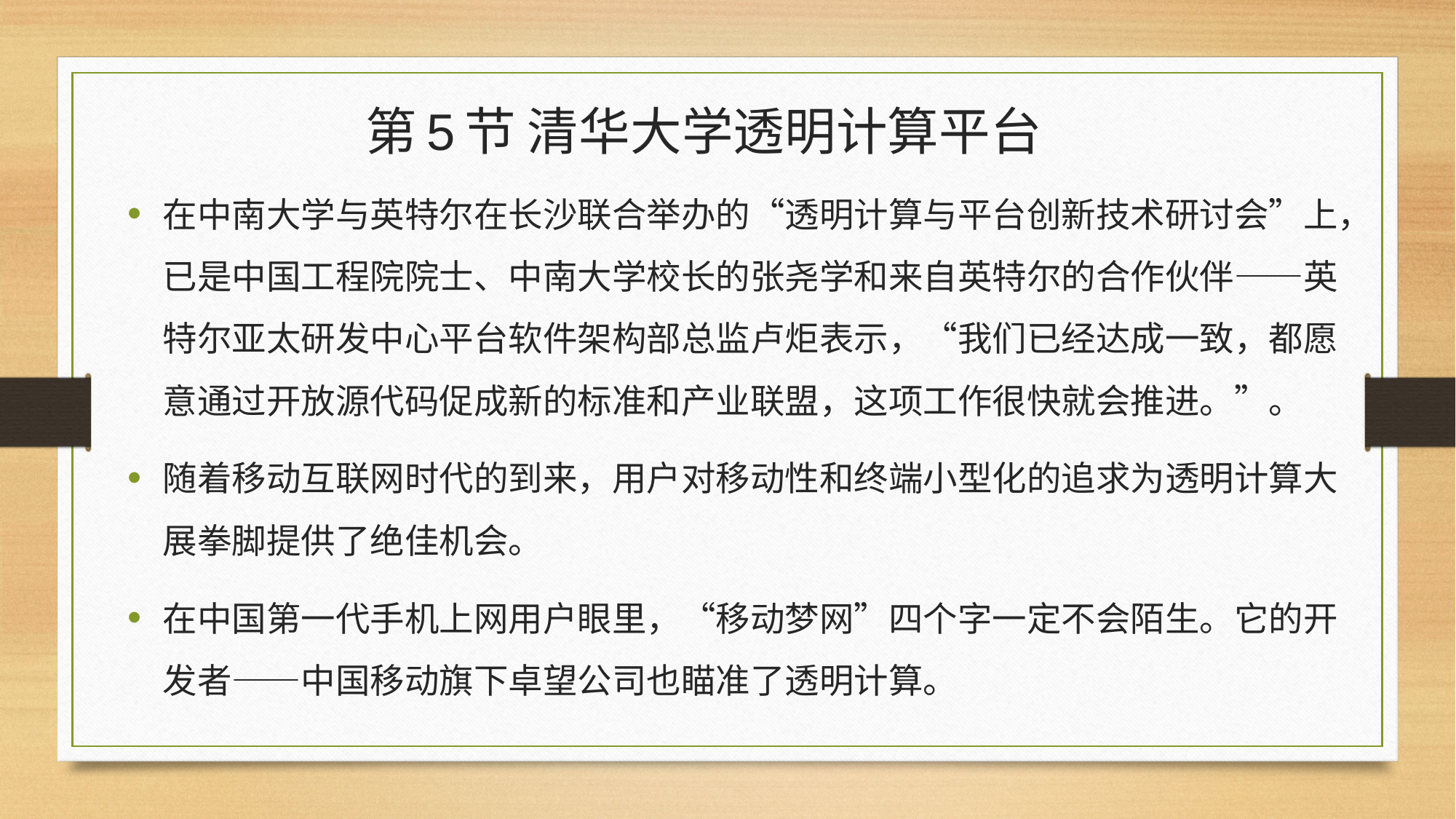

第5节 清华大学透明计算平台
在中南大学与英特尔在长沙联合举办的“透明计算与平台创新技术研讨会”上，已是中国工程院院士、中南大学校长的张尧学和来自英特尔的合作伙伴——英特尔亚太研发中心平台软件架构部总监卢炬表示，“我们已经达成一致，都愿意通过开放源代码促成新的标准和产业联盟，这项工作很快就会推进。”。
随着移动互联网时代的到来，用户对移动性和终端小型化的追求为透明计算大展拳脚提供了绝佳机会。
在中国第一代手机上网用户眼里，“移动梦网”四个字一定不会陌生。它的开发者——中国移动旗下卓望公司也瞄准了透明计算。